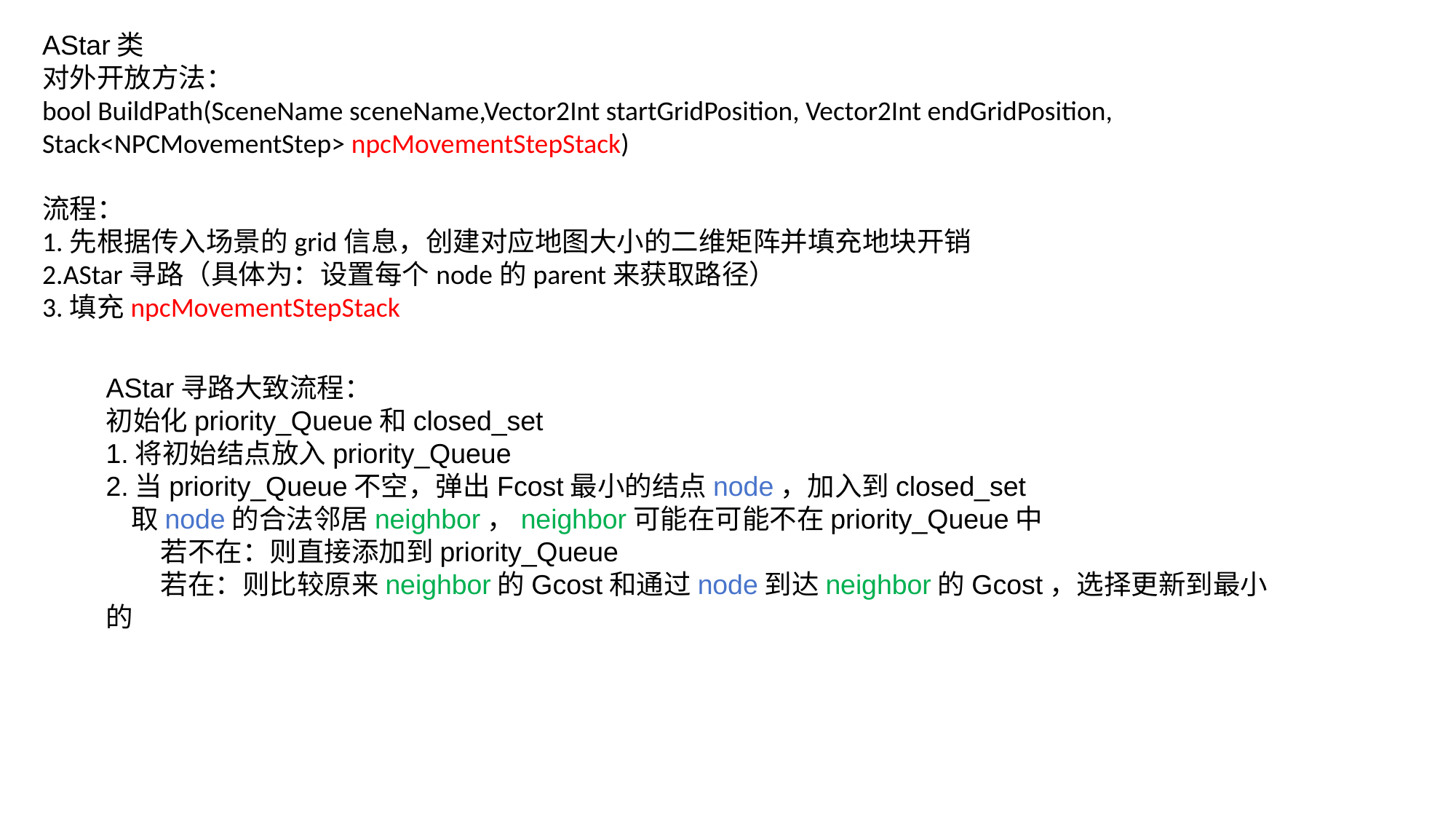

AStar类
对外开放方法：
bool BuildPath(SceneName sceneName,Vector2Int startGridPosition, Vector2Int endGridPosition, Stack<NPCMovementStep> npcMovementStepStack)

流程：
1.先根据传入场景的grid信息，创建对应地图大小的二维矩阵并填充地块开销
2.AStar寻路（具体为：设置每个node的parent来获取路径）
3.填充npcMovementStepStack
AStar寻路大致流程：
初始化priority_Queue和closed_set
1.将初始结点放入priority_Queue
2.当priority_Queue不空，弹出Fcost最小的结点node，加入到closed_set
   取node的合法邻居neighbor，neighbor可能在可能不在priority_Queue中
若不在：则直接添加到priority_Queue
若在：则比较原来neighbor的Gcost和通过node到达neighbor的Gcost，选择更新到最小的